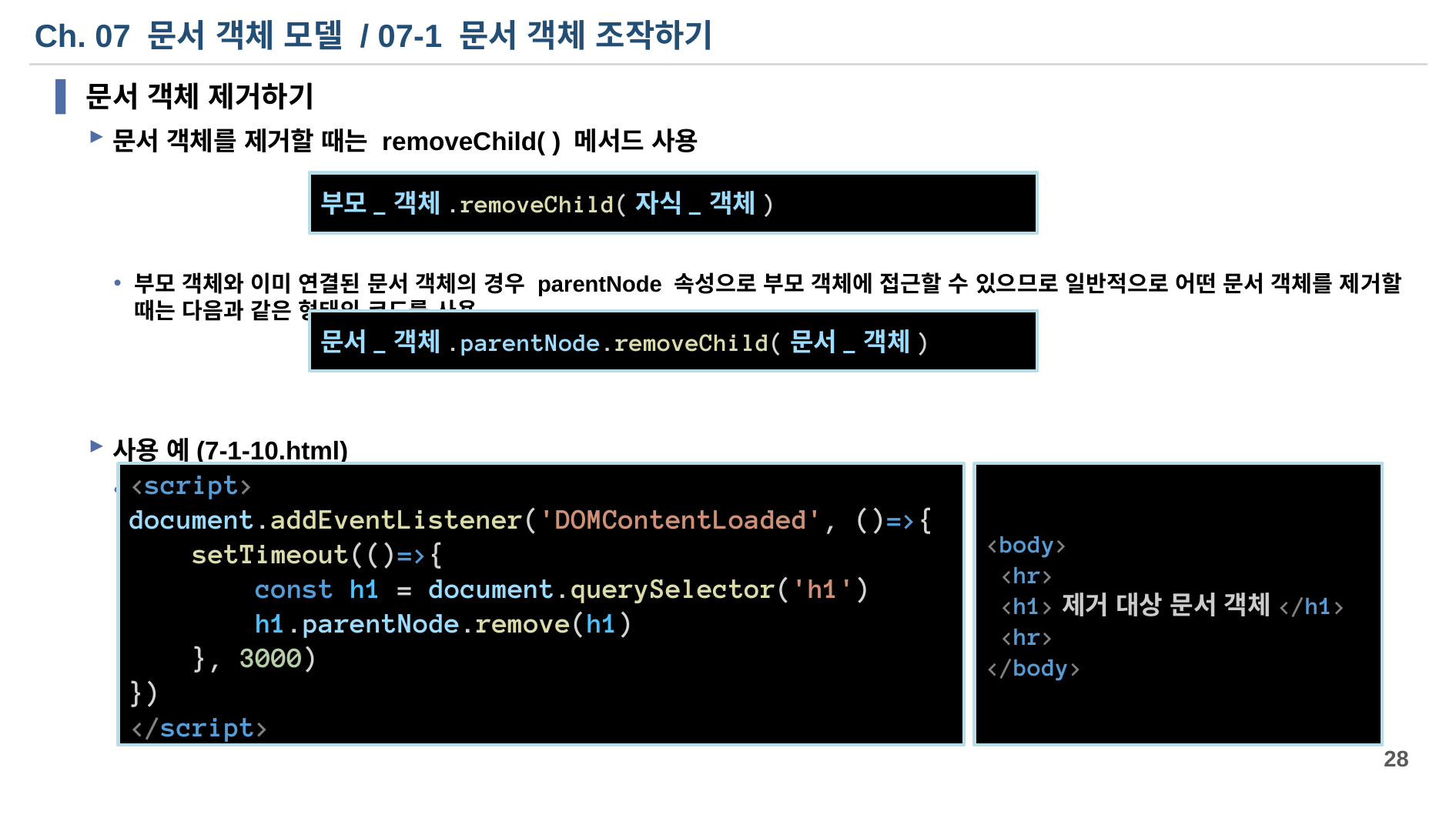

# Ch. 07 문서 객체 모델 / 07-1 문서 객체 조작하기
문서 객체 제거하기
문서 객체를 제거할 때는 removeChild( ) 메서드 사용

부모 객체와 이미 연결된 문서 객체의 경우 parentNode 속성으로 부모 객체에 접근할 수 있으므로 일반적으로 어떤 문서 객체를 제거할 때는 다음과 같은 형태의 코드를 사용

사용 예(7-1-10.html)
3초 후에 h1 태그를 제거
부모_객체.removeChild(자식_객체)
문서_객체.parentNode.removeChild(문서_객체)
<script>
document.addEventListener('DOMContentLoaded', ()=>{
    setTimeout(()=>{
        const h1 = document.querySelector('h1')
        h1.parentNode.remove(h1)
    }, 3000)
})
</script>
<body>
 <hr>
 <h1>제거 대상 문서 객체</h1>
 <hr>
</body>
28